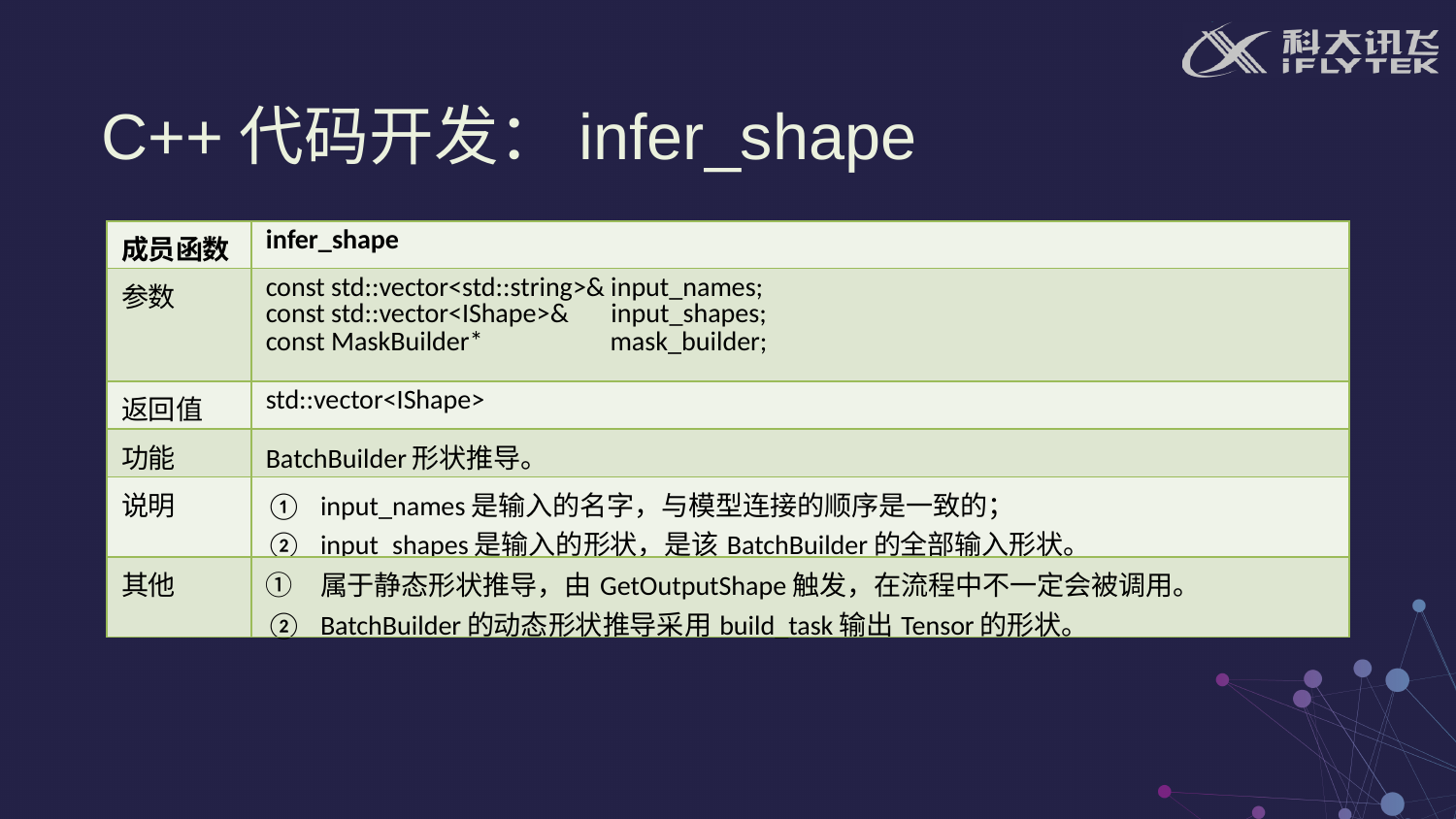

C++代码开发：infer_shape
| 成员函数 | infer\_shape |
| --- | --- |
| 参数 | const std::vector<std::string>& input\_names; const std::vector<IShape>& input\_shapes; const MaskBuilder\* mask\_builder; |
| 返回值 | std::vector<IShape> |
| 功能 | BatchBuilder形状推导。 |
| 说明 | input\_names是输入的名字，与模型连接的顺序是一致的； input\_shapes是输入的形状，是该BatchBuilder的全部输入形状。 |
| 其他 | 属于静态形状推导，由GetOutputShape触发，在流程中不一定会被调用。 BatchBuilder的动态形状推导采用build\_task输出Tensor的形状。 |